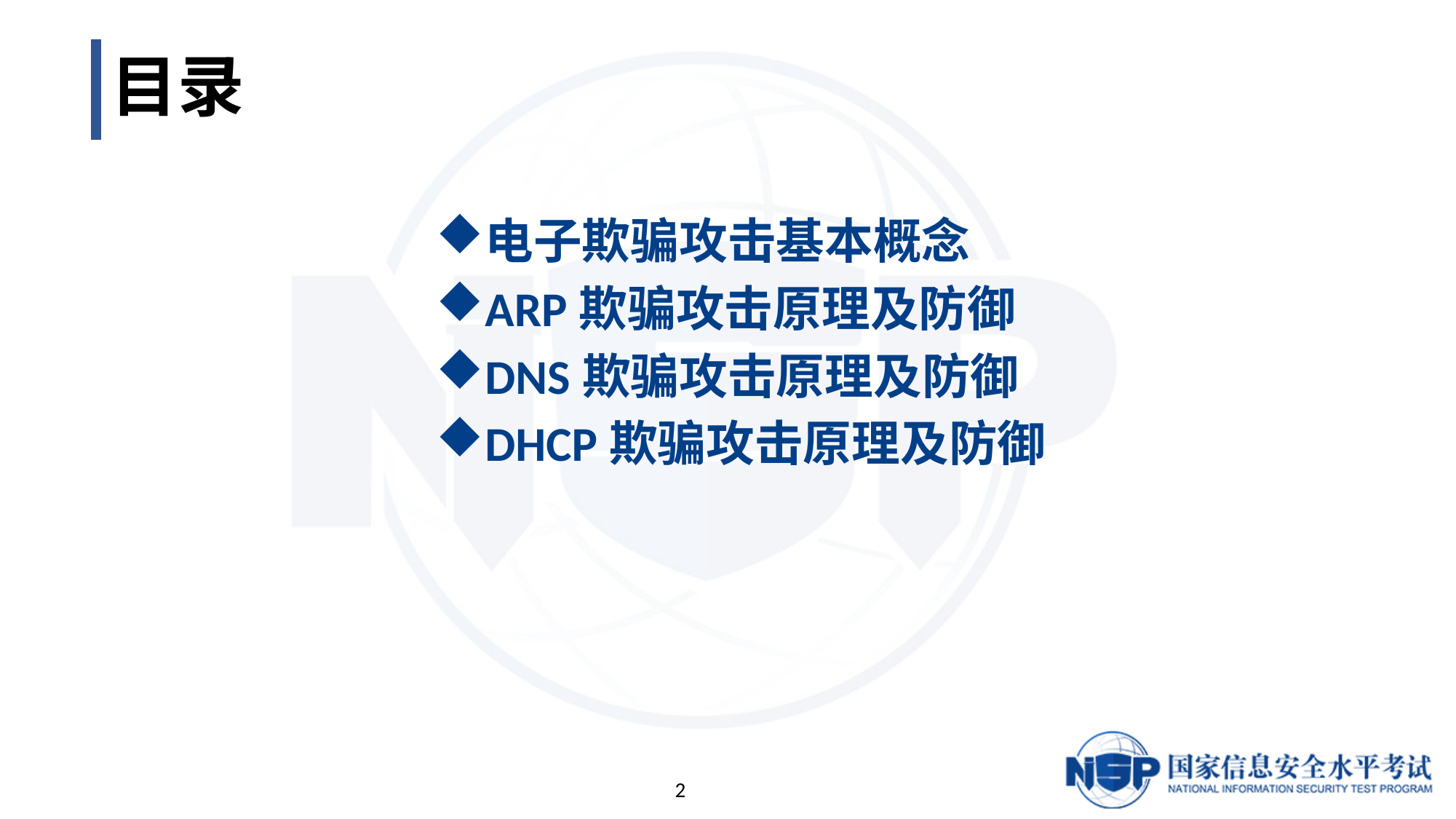

# 目录
电子欺骗攻击基本概念
ARP欺骗攻击原理及防御
DNS欺骗攻击原理及防御
DHCP欺骗攻击原理及防御